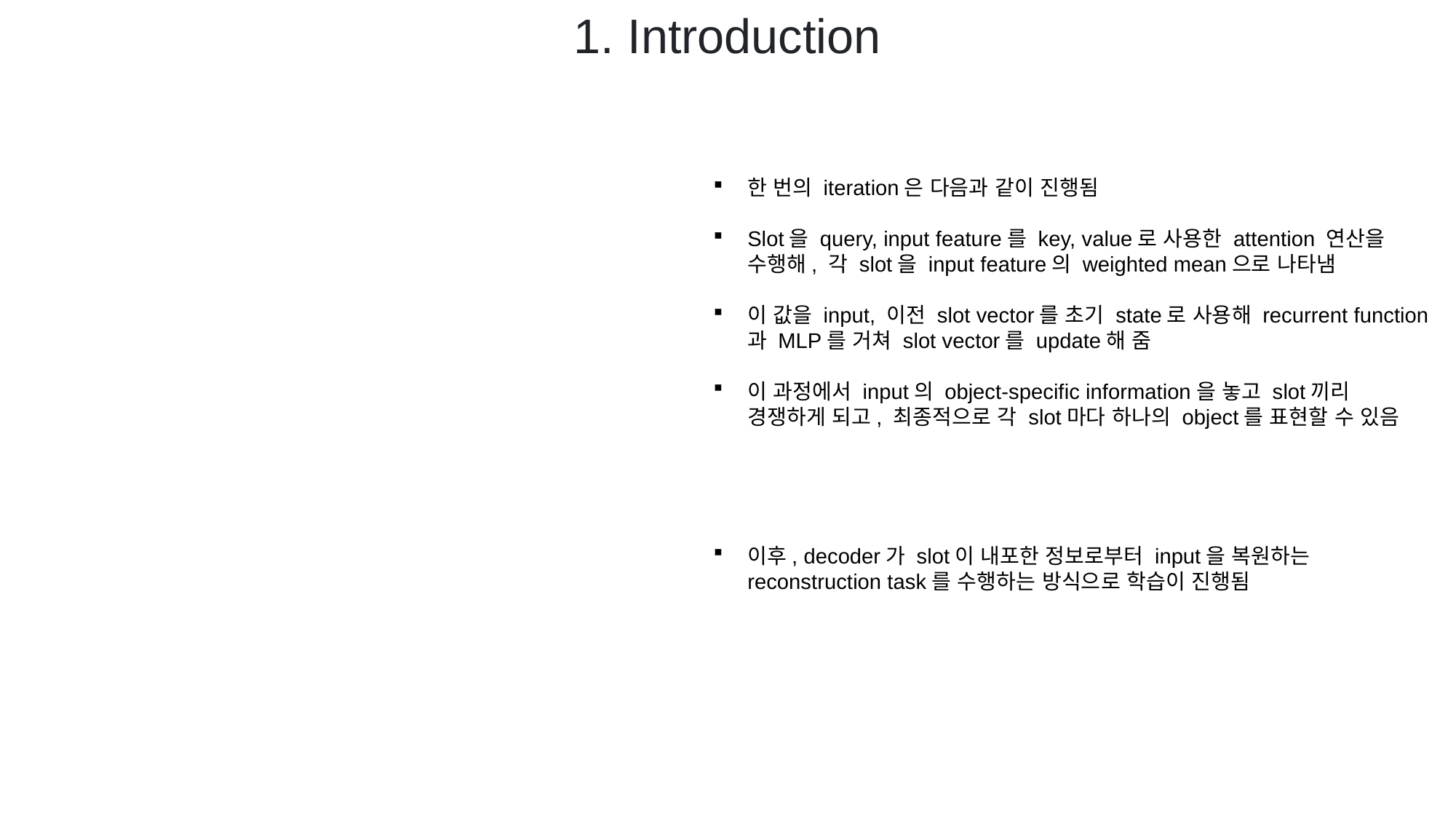

1. Introduction
한 번의 iteration은 다음과 같이 진행됨

Slot을 query, input feature를 key, value로 사용한 attention 연산을 수행해, 각 slot을 input feature의 weighted mean으로 나타냄

이 값을 input, 이전 slot vector를 초기 state로 사용해 recurrent function과 MLP를 거쳐 slot vector를 update해 줌

이 과정에서 input의 object-specific information을 놓고 slot끼리 경쟁하게 되고, 최종적으로 각 slot마다 하나의 object를 표현할 수 있음

이후, decoder가 slot이 내포한 정보로부터 input을 복원하는 reconstruction task를 수행하는 방식으로 학습이 진행됨